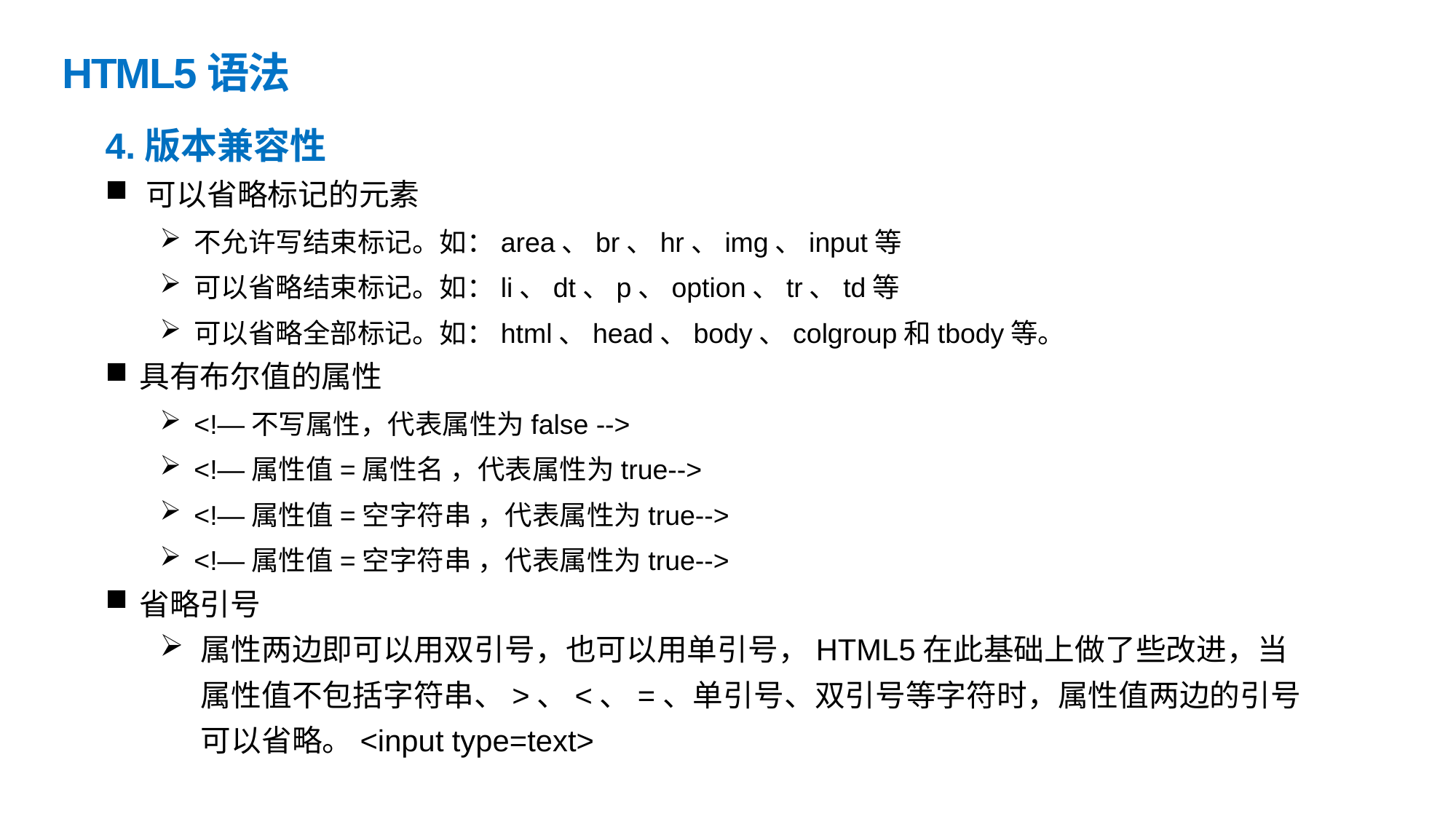

# HTML5语法
4.版本兼容性
可以省略标记的元素
不允许写结束标记。如：area、br、hr、img、input等
可以省略结束标记。如：li、dt、p、option、tr、td等
可以省略全部标记。如：html、head、body、colgroup和tbody等。
具有布尔值的属性
<!—不写属性，代表属性为false -->
<!—属性值=属性名 ，代表属性为true-->
<!—属性值=空字符串 ，代表属性为true-->
<!—属性值=空字符串 ，代表属性为true-->
省略引号
属性两边即可以用双引号，也可以用单引号，HTML5在此基础上做了些改进，当属性值不包括字符串、>、<、=、单引号、双引号等字符时，属性值两边的引号可以省略。<input type=text>